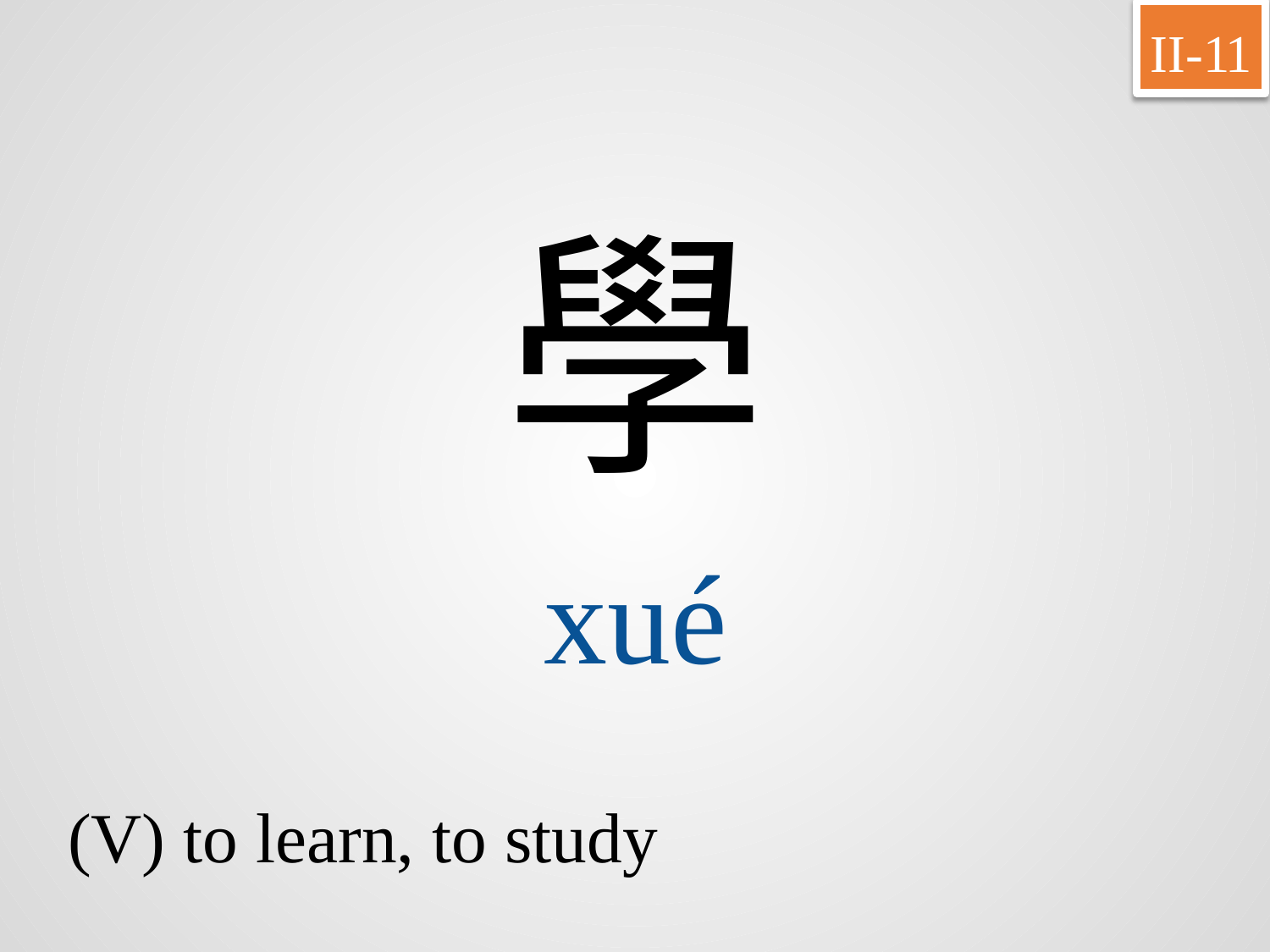

II-11

學
xué
(V) to learn, to study